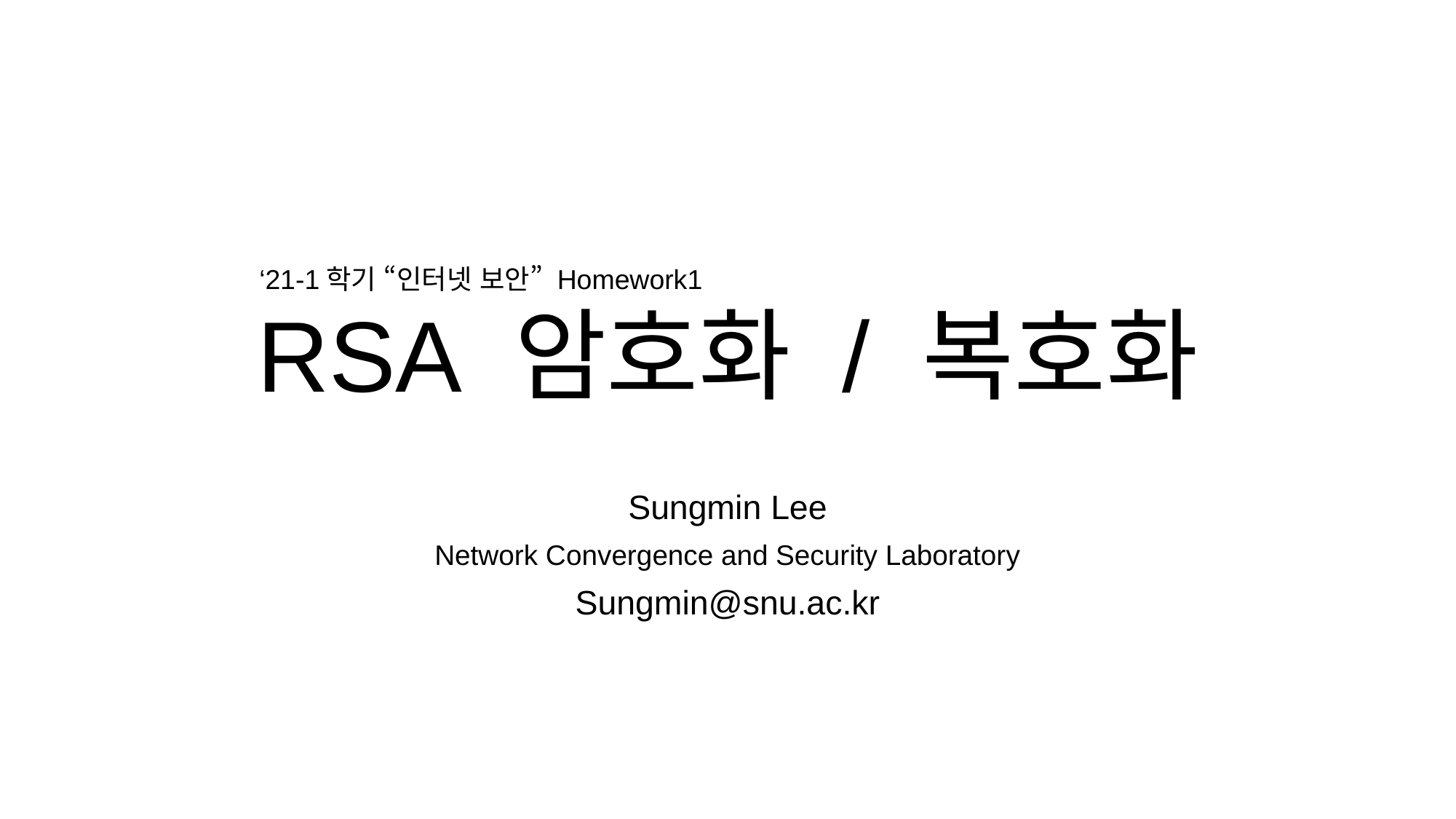

# RSA 암호화 / 복호화
‘21-1학기 “인터넷 보안” Homework1

Sungmin Lee
Network Convergence and Security Laboratory
Sungmin@snu.ac.kr